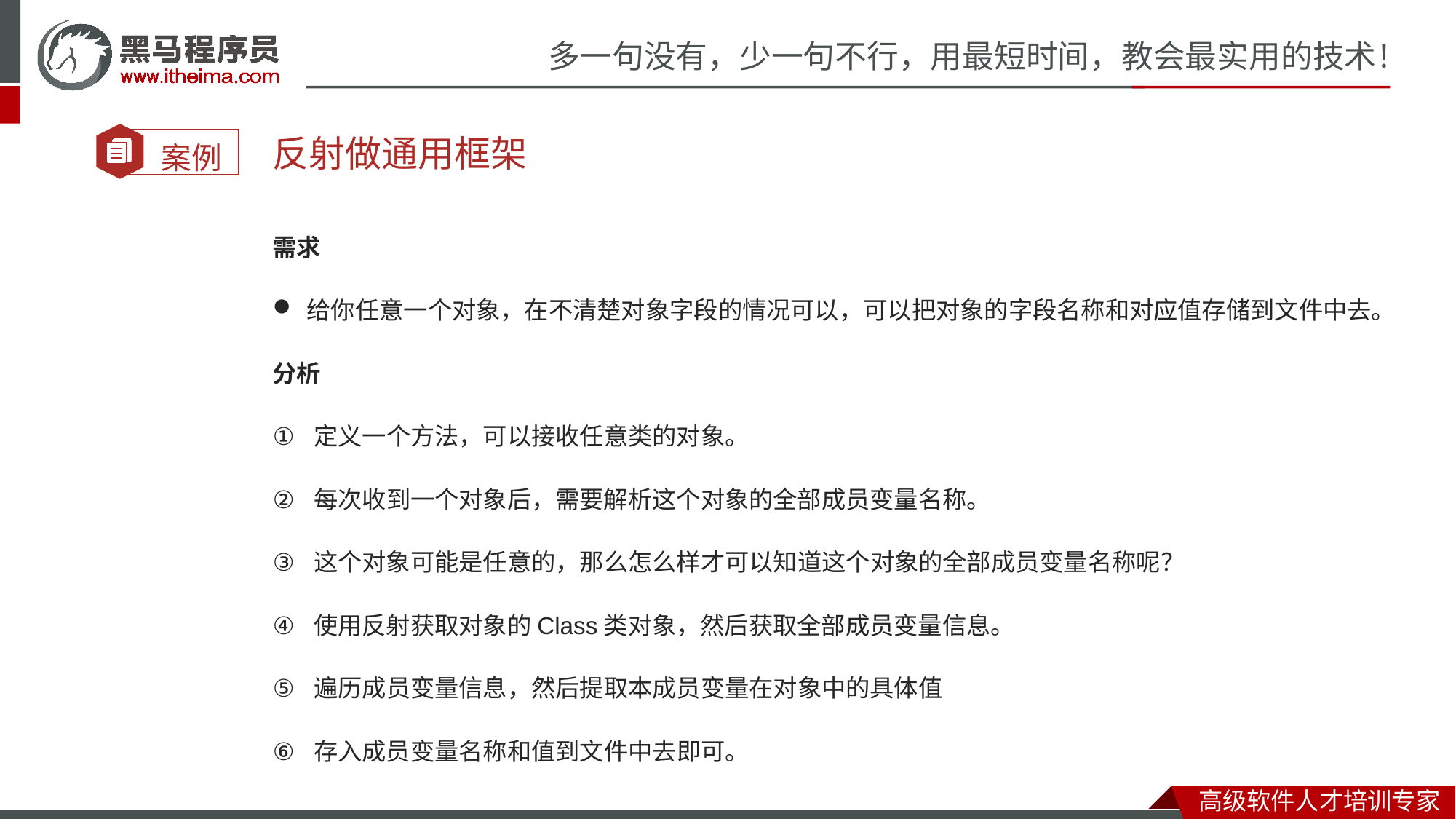

反射做通用框架
需求
给你任意一个对象，在不清楚对象字段的情况可以，可以把对象的字段名称和对应值存储到文件中去。
分析
定义一个方法，可以接收任意类的对象。
每次收到一个对象后，需要解析这个对象的全部成员变量名称。
这个对象可能是任意的，那么怎么样才可以知道这个对象的全部成员变量名称呢？
使用反射获取对象的Class类对象，然后获取全部成员变量信息。
遍历成员变量信息，然后提取本成员变量在对象中的具体值
存入成员变量名称和值到文件中去即可。